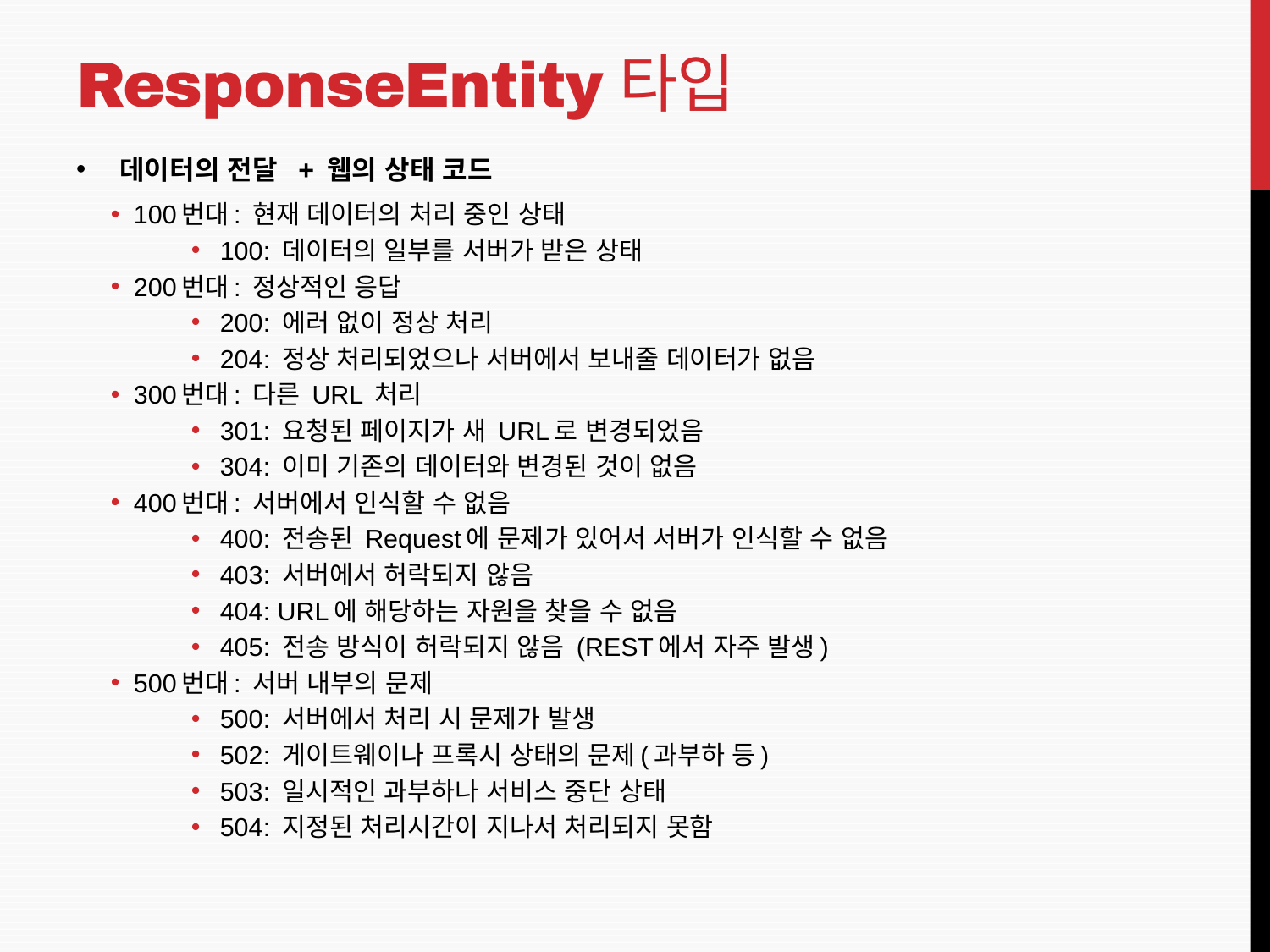

# ResponseEntity타입
데이터의 전달  + 웹의 상태 코드
100번대: 현재 데이터의 처리 중인 상태
100: 데이터의 일부를 서버가 받은 상태
200번대: 정상적인 응답
200: 에러 없이 정상 처리
204: 정상 처리되었으나 서버에서 보내줄 데이터가 없음
300번대: 다른 URL 처리
301: 요청된 페이지가 새 URL로 변경되었음
304: 이미 기존의 데이터와 변경된 것이 없음
400번대: 서버에서 인식할 수 없음
400: 전송된 Request에 문제가 있어서 서버가 인식할 수 없음
403: 서버에서 허락되지 않음
404: URL에 해당하는 자원을 찾을 수 없음
405: 전송 방식이 허락되지 않음 (REST에서 자주 발생)
500번대: 서버 내부의 문제
500: 서버에서 처리 시 문제가 발생
502: 게이트웨이나 프록시 상태의 문제(과부하 등)
503: 일시적인 과부하나 서비스 중단 상태
504: 지정된 처리시간이 지나서 처리되지 못함